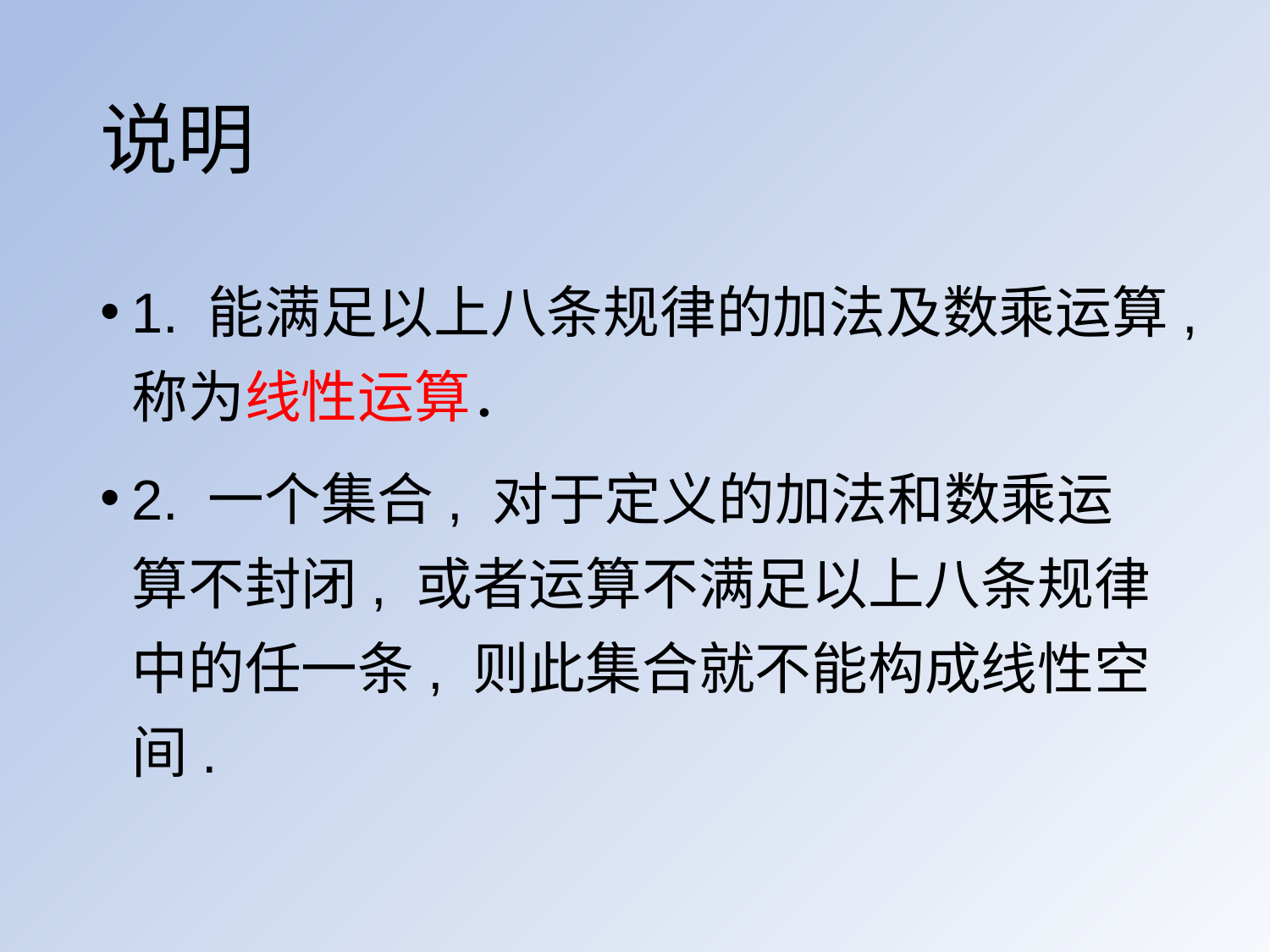

# 说明
1. 能满足以上八条规律的加法及数乘运算,称为线性运算．
2. 一个集合, 对于定义的加法和数乘运算不封闭, 或者运算不满足以上八条规律中的任一条, 则此集合就不能构成线性空间.